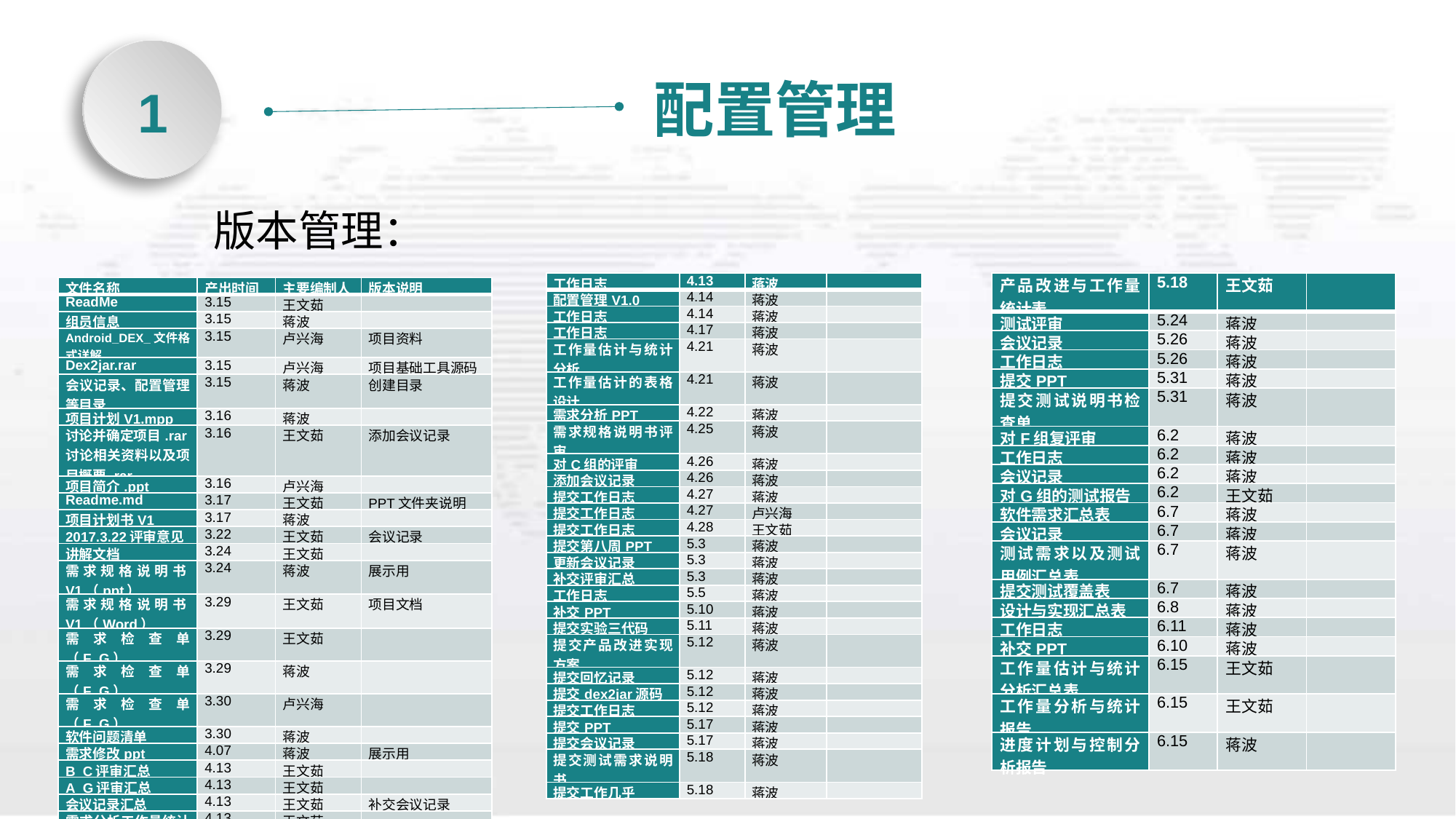

配置管理
1
版本管理：
| 工作日志 | 4.13 | 蒋波 |  |
| --- | --- | --- | --- |
| 配置管理V1.0 | 4.14 | 蒋波 |  |
| 工作日志 | 4.14 | 蒋波 |  |
| 工作日志 | 4.17 | 蒋波 |  |
| 工作量估计与统计分析 | 4.21 | 蒋波 |  |
| 工作量估计的表格设计 | 4.21 | 蒋波 |  |
| 需求分析PPT | 4.22 | 蒋波 |  |
| 需求规格说明书评审 | 4.25 | 蒋波 |  |
| 对C组的评审 | 4.26 | 蒋波 |  |
| 添加会议记录 | 4.26 | 蒋波 |  |
| 提交工作日志 | 4.27 | 蒋波 |  |
| 提交工作日志 | 4.27 | 卢兴海 |  |
| 提交工作日志 | 4.28 | 王文茹 |  |
| 提交第八周PPT | 5.3 | 蒋波 |  |
| 更新会议记录 | 5.3 | 蒋波 |  |
| 补交评审汇总 | 5.3 | 蒋波 |  |
| 工作日志 | 5.5 | 蒋波 |  |
| 补交PPT | 5.10 | 蒋波 |  |
| 提交实验三代码 | 5.11 | 蒋波 |  |
| 提交产品改进实现方案 | 5.12 | 蒋波 |  |
| 提交回忆记录 | 5.12 | 蒋波 |  |
| 提交dex2jar源码 | 5.12 | 蒋波 |  |
| 提交工作日志 | 5.12 | 蒋波 |  |
| 提交PPT | 5.17 | 蒋波 |  |
| 提交会议记录 | 5.17 | 蒋波 |  |
| 提交测试需求说明书 | 5.18 | 蒋波 |  |
| 提交工作几乎 | 5.18 | 蒋波 |  |
| 产品改进与工作量统计表 | 5.18 | 王文茹 |  |
| --- | --- | --- | --- |
| 测试评审 | 5.24 | 蒋波 |  |
| 会议记录 | 5.26 | 蒋波 |  |
| 工作日志 | 5.26 | 蒋波 |  |
| 提交PPT | 5.31 | 蒋波 |  |
| 提交测试说明书检查单 | 5.31 | 蒋波 |  |
| 对F组复评审 | 6.2 | 蒋波 |  |
| 工作日志 | 6.2 | 蒋波 |  |
| 会议记录 | 6.2 | 蒋波 |  |
| 对G组的测试报告 | 6.2 | 王文茹 |  |
| 软件需求汇总表 | 6.7 | 蒋波 |  |
| 会议记录 | 6.7 | 蒋波 |  |
| 测试需求以及测试用例汇总表 | 6.7 | 蒋波 |  |
| 提交测试覆盖表 | 6.7 | 蒋波 |  |
| 设计与实现汇总表 | 6.8 | 蒋波 |  |
| 工作日志 | 6.11 | 蒋波 |  |
| 补交PPT | 6.10 | 蒋波 |  |
| 工作量估计与统计分析汇总表 | 6.15 | 王文茹 |  |
| 工作量分析与统计报告 | 6.15 | 王文茹 |  |
| 进度计划与控制分析报告 | 6.15 | 蒋波 |  |
| 文件名称 | 产出时间 | 主要编制人 | 版本说明 |
| --- | --- | --- | --- |
| ReadMe | 3.15 | 王文茹 |  |
| 组员信息 | 3.15 | 蒋波 |  |
| Android\_DEX\_文件格式详解 | 3.15 | 卢兴海 | 项目资料 |
| Dex2jar.rar | 3.15 | 卢兴海 | 项目基础工具源码 |
| 会议记录、配置管理等目录 | 3.15 | 蒋波 | 创建目录 |
| 项目计划V1.mpp | 3.16 | 蒋波 |  |
| 讨论并确定项目.rar 讨论相关资料以及项目概要.rar | 3.16 | 王文茹 | 添加会议记录 |
| 项目简介.ppt | 3.16 | 卢兴海 |  |
| Readme.md | 3.17 | 王文茹 | PPT文件夹说明 |
| 项目计划书V1 | 3.17 | 蒋波 |  |
| 2017.3.22评审意见 | 3.22 | 王文茹 | 会议记录 |
| 讲解文档 | 3.24 | 王文茹 |  |
| 需求规格说明书V1（ppt） | 3.24 | 蒋波 | 展示用 |
| 需求规格说明书V1（Word） | 3.29 | 王文茹 | 项目文档 |
| 需求检查单（F\_G） | 3.29 | 王文茹 |  |
| 需求检查单（F\_G） | 3.29 | 蒋波 |  |
| 需求检查单（F\_G） | 3.30 | 卢兴海 |  |
| 软件问题清单 | 3.30 | 蒋波 |  |
| 需求修改ppt | 4.07 | 蒋波 | 展示用 |
| B\_C评审汇总 | 4.13 | 王文茹 |  |
| A\_G评审汇总 | 4.13 | 王文茹 |  |
| 会议记录汇总 | 4.13 | 王文茹 | 补交会议记录 |
| 需求分析工作量统计表 | 4.13 | 王文茹 |  |